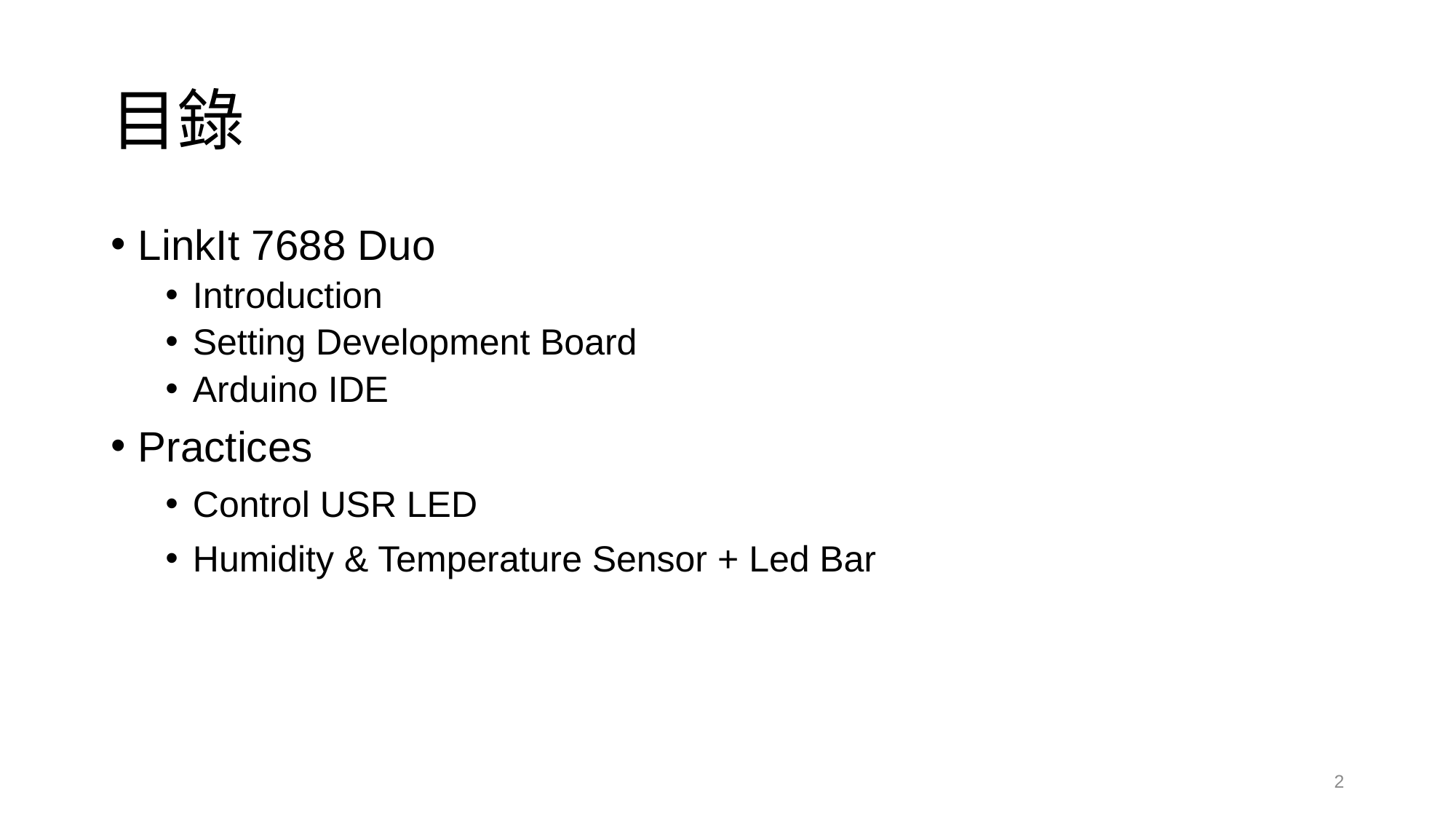

# 目錄
LinkIt 7688 Duo
Introduction
Setting Development Board
Arduino IDE
Practices
Control USR LED
Humidity & Temperature Sensor + Led Bar
2